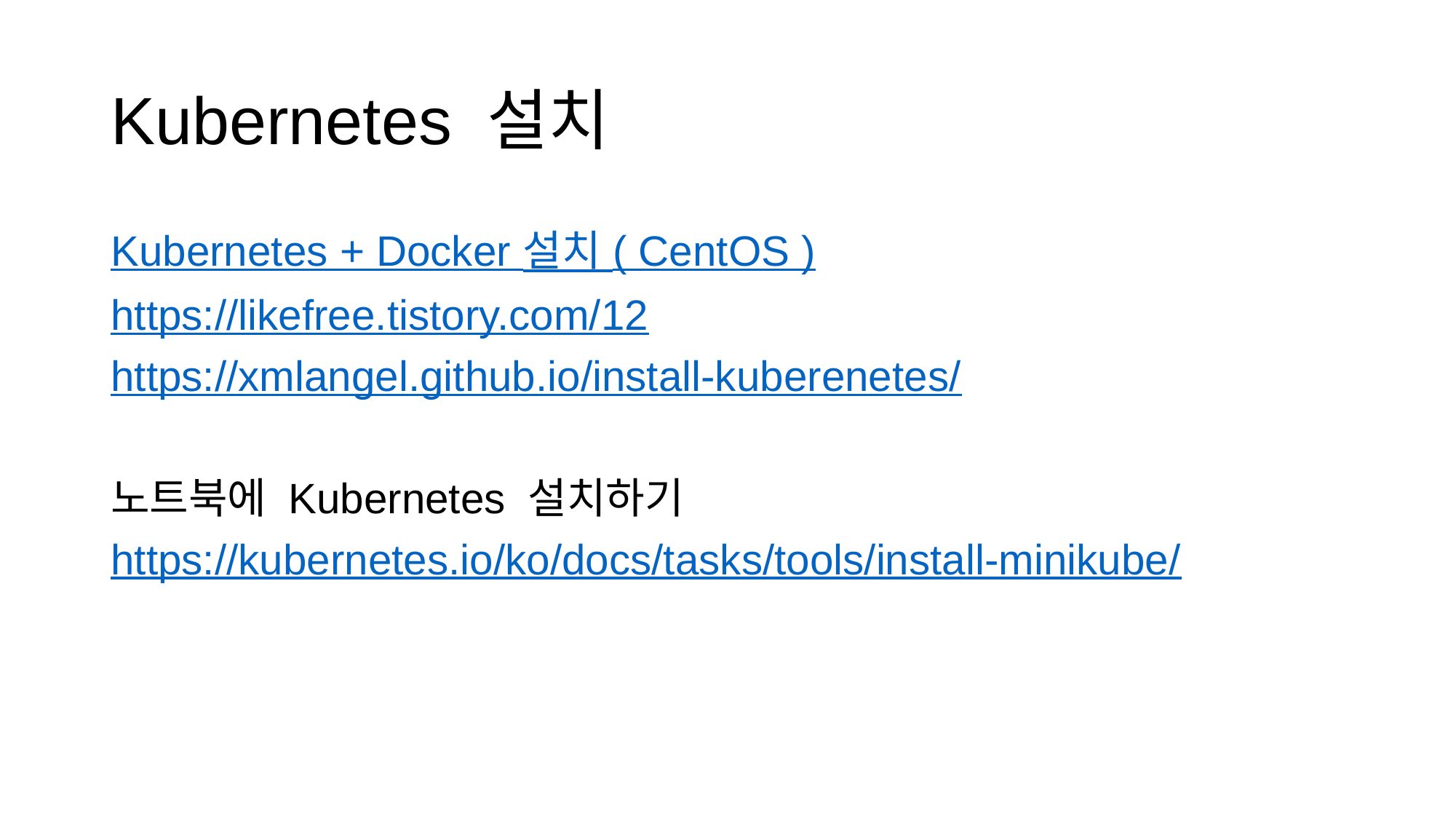

# Kubernetes 설치
Kubernetes + Docker 설치 ( CentOS )
https://likefree.tistory.com/12
https://xmlangel.github.io/install-kuberenetes/

노트북에 Kubernetes 설치하기
https://kubernetes.io/ko/docs/tasks/tools/install-minikube/